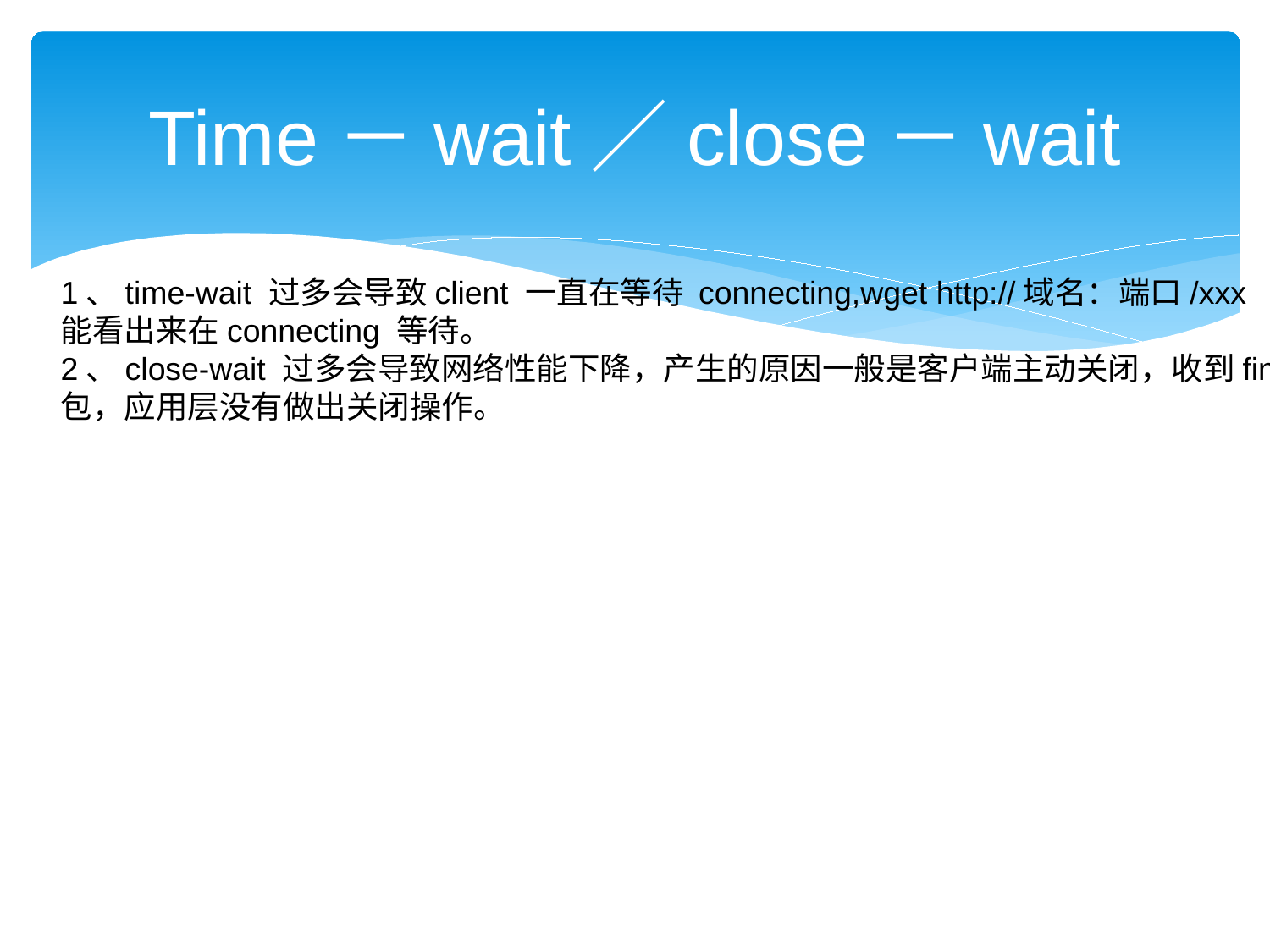

# Time－wait／close－wait
1、time-wait 过多会导致client 一直在等待 connecting,wget http://域名：端口/xxx
能看出来在connecting 等待。
2、close-wait 过多会导致网络性能下降，产生的原因一般是客户端主动关闭，收到fin
包，应用层没有做出关闭操作。